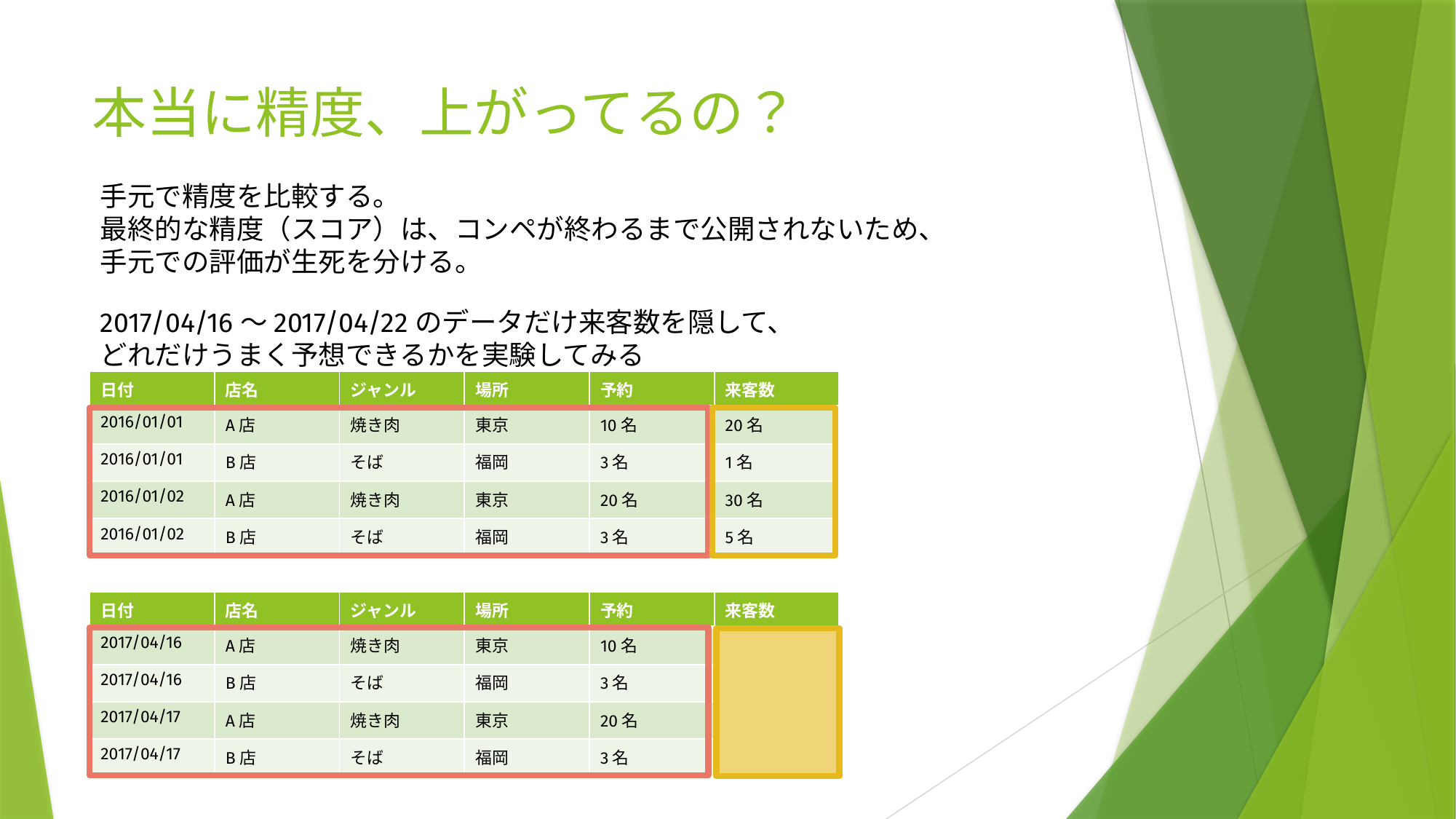

# 本当に精度、上がってるの？
手元で精度を比較する。
最終的な精度（スコア）は、コンペが終わるまで公開されないため、
手元での評価が生死を分ける。
2017/04/16～2017/04/22のデータだけ来客数を隠して、
どれだけうまく予想できるかを実験してみる
| 日付 | 店名 | ジャンル | 場所 | 予約 | 来客数 |
| --- | --- | --- | --- | --- | --- |
| 2016/01/01 | A店 | 焼き肉 | 東京 | 10名 | 20名 |
| 2016/01/01 | B店 | そば | 福岡 | 3名 | 1名 |
| 2016/01/02 | A店 | 焼き肉 | 東京 | 20名 | 30名 |
| 2016/01/02 | B店 | そば | 福岡 | 3名 | 5名 |

| 日付 | 店名 | ジャンル | 場所 | 予約 | 来客数 |
| --- | --- | --- | --- | --- | --- |
| 2017/04/16 | A店 | 焼き肉 | 東京 | 10名 | 20名 |
| 2017/04/16 | B店 | そば | 福岡 | 3名 | 1名 |
| 2017/04/17 | A店 | 焼き肉 | 東京 | 20名 | 30名 |
| 2017/04/17 | B店 | そば | 福岡 | 3名 | 5名 |